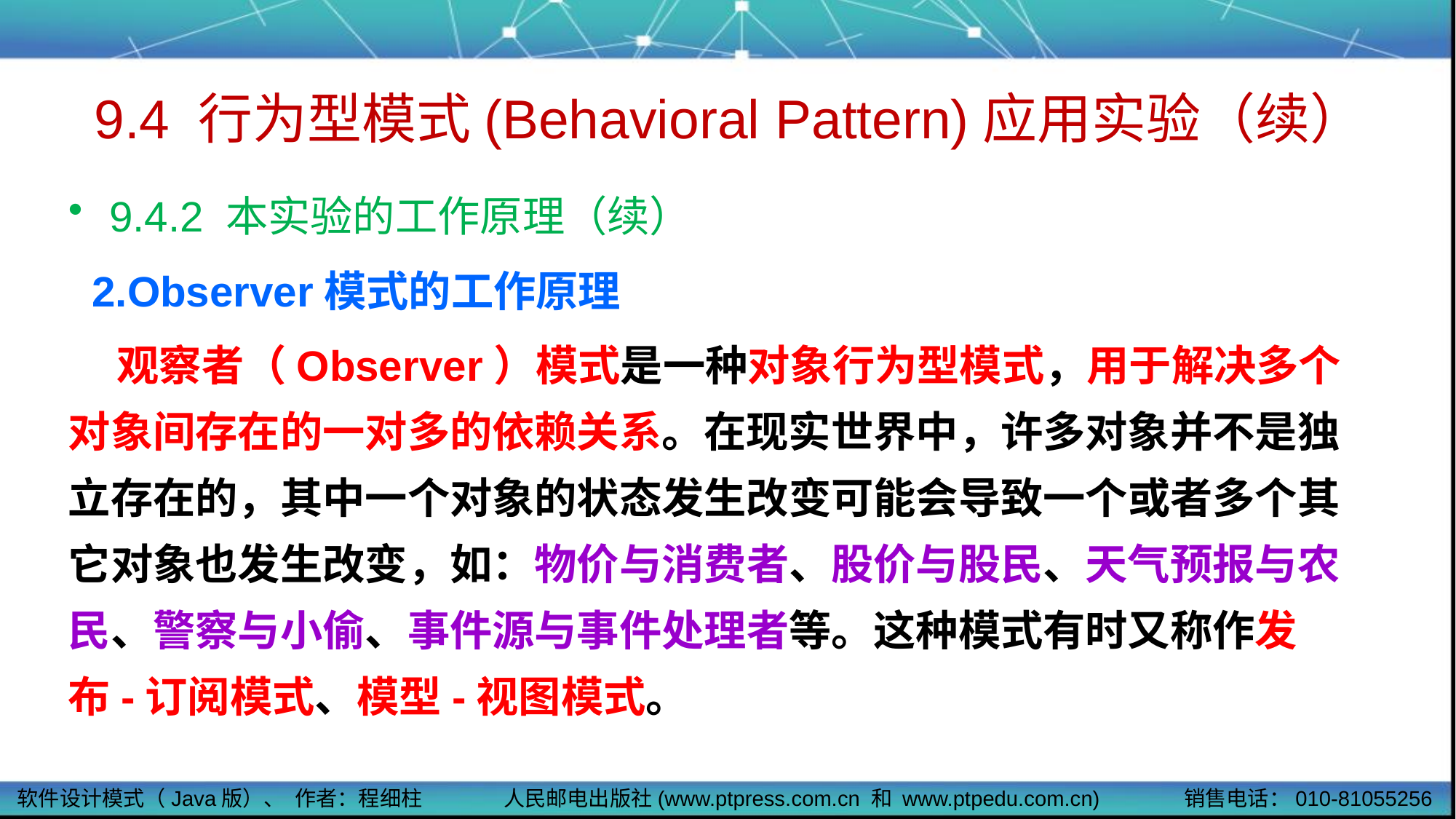

# 9.4 行为型模式(Behavioral Pattern)应用实验（续）
9.4.2 本实验的工作原理（续）
  2.Observer模式的工作原理
    观察者（Observer）模式是一种对象行为型模式，用于解决多个对象间存在的一对多的依赖关系。在现实世界中，许多对象并不是独立存在的，其中一个对象的状态发生改变可能会导致一个或者多个其它对象也发生改变，如：物价与消费者、股价与股民、天气预报与农民、警察与小偷、事件源与事件处理者等。这种模式有时又称作发布-订阅模式、模型-视图模式。
软件设计模式（Java版）、  作者：程细柱
人民邮电出版社(www.ptpress.com.cn 和 www.ptpedu.com.cn)
销售电话：010-81055256